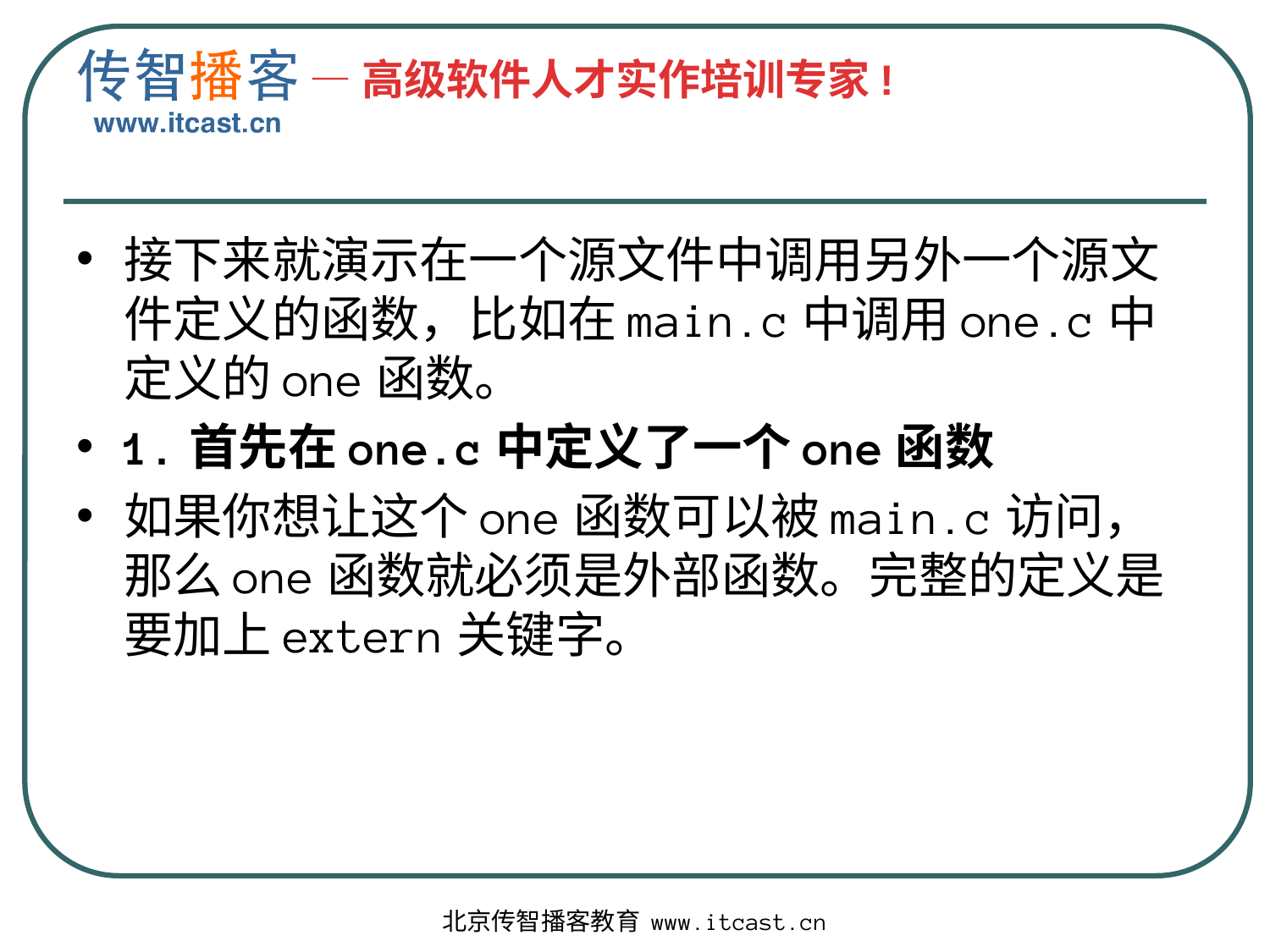

#
接下来就演示在一个源文件中调用另外一个源文件定义的函数，比如在main.c中调用one.c中定义的one函数。
1.首先在one.c中定义了一个one函数
如果你想让这个one函数可以被main.c访问，那么one函数就必须是外部函数。完整的定义是要加上extern关键字。